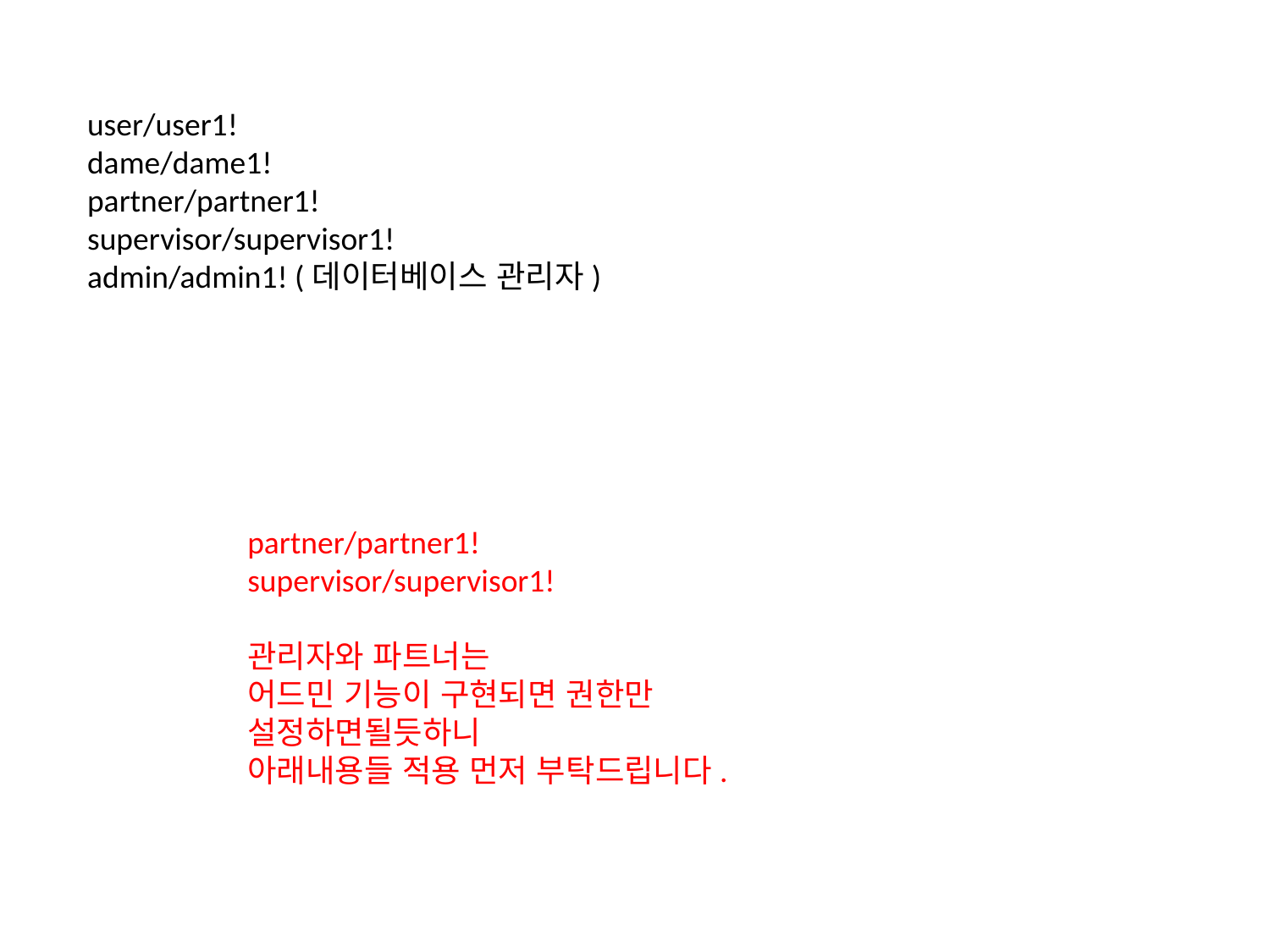

user/user1!
dame/dame1!
partner/partner1!
supervisor/supervisor1!
admin/admin1! (데이터베이스 관리자)
partner/partner1!
supervisor/supervisor1!

관리자와 파트너는
어드민 기능이 구현되면 권한만 설정하면될듯하니
아래내용들 적용 먼저 부탁드립니다.